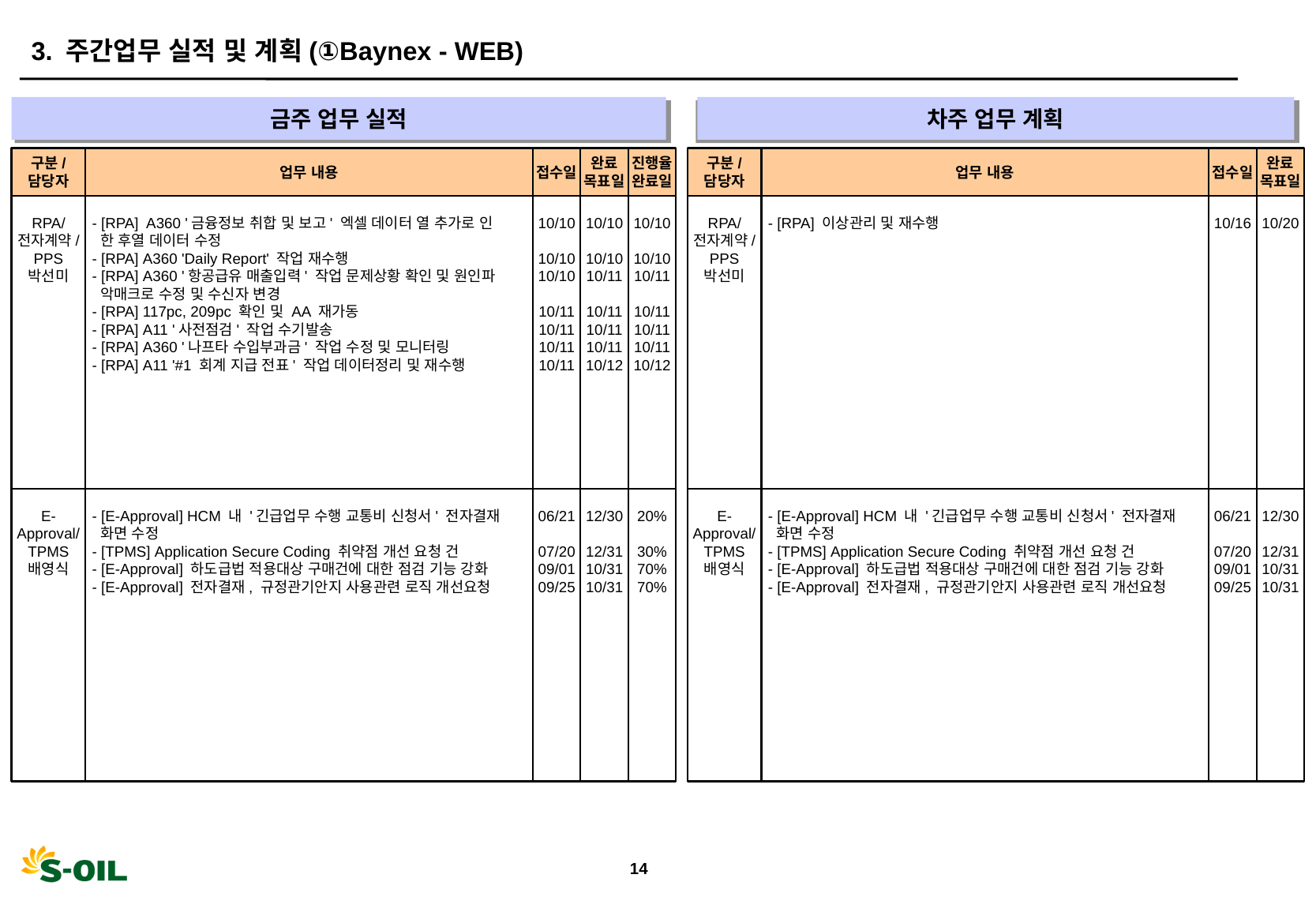

3. 주간업무 실적 및 계획(①Baynex - WEB)
금주 업무 실적
차주 업무 계획
" "
" "
구분/
담당자
업무 내용
접수일
완료
목표일
진행율
완료일
구분/
담당자
업무 내용
접수일
완료
목표일
RPA/
전자계약/
PPS
박선미

- [RPA]  A360 '금융정보 취합 및 보고' 엑셀 데이터 열 추가로 인
  한 후열 데이터 수정
- [RPA] A360 'Daily Report' 작업 재수행
- [RPA] A360 '항공급유 매출입력' 작업 문제상황 확인 및 원인파
  악매크로 수정 및 수신자 변경
- [RPA] 117pc, 209pc 확인 및 AA 재가동
- [RPA] A11 '사전점검' 작업 수기발송
- [RPA] A360 '나프타 수입부과금' 작업 수정 및 모니터링
- [RPA] A11 '#1 회계 지급 전표' 작업 데이터정리 및 재수행
10/10
10/10
10/10
10/11
10/11
10/11
10/11
10/10
10/10
10/11
10/11
10/11
10/11
10/12
10/10
10/10
10/11
10/11
10/11
10/11
10/12
RPA/
전자계약/
PPS
박선미

- [RPA] 이상관리 및 재수행
10/16
10/20
E-Approval/
TPMS
배영식

- [E-Approval] HCM 내 '긴급업무 수행 교통비 신청서' 전자결재
  화면 수정
- [TPMS] Application Secure Coding 취약점 개선 요청 건
- [E-Approval] 하도급법 적용대상 구매건에 대한 점검 기능 강화
- [E-Approval] 전자결재, 규정관기안지 사용관련 로직 개선요청
06/21
07/20
09/01
09/25
12/30
12/31
10/31
10/31
20%
30%
70%
70%
E-Approval/
TPMS
배영식

- [E-Approval] HCM 내 '긴급업무 수행 교통비 신청서' 전자결재
  화면 수정
- [TPMS] Application Secure Coding 취약점 개선 요청 건
- [E-Approval] 하도급법 적용대상 구매건에 대한 점검 기능 강화
- [E-Approval] 전자결재, 규정관기안지 사용관련 로직 개선요청
06/21
07/20
09/01
09/25
12/30
12/31
10/31
10/31